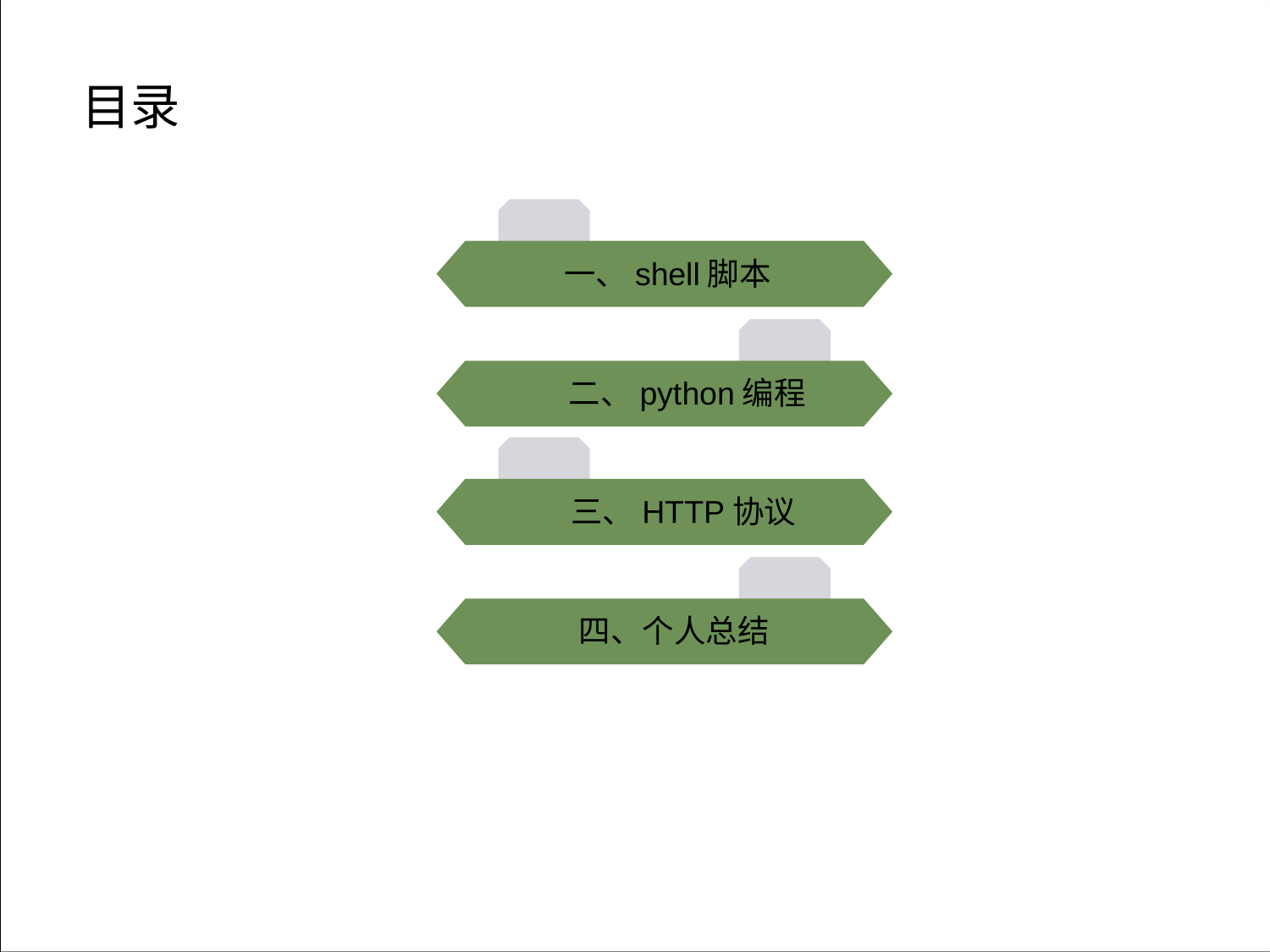

目录

一、shell脚本
点击添加文本

二、python编程
点击添加文本

三、HTTP协议

点击添加文本

四、个人总结
点击添加文本